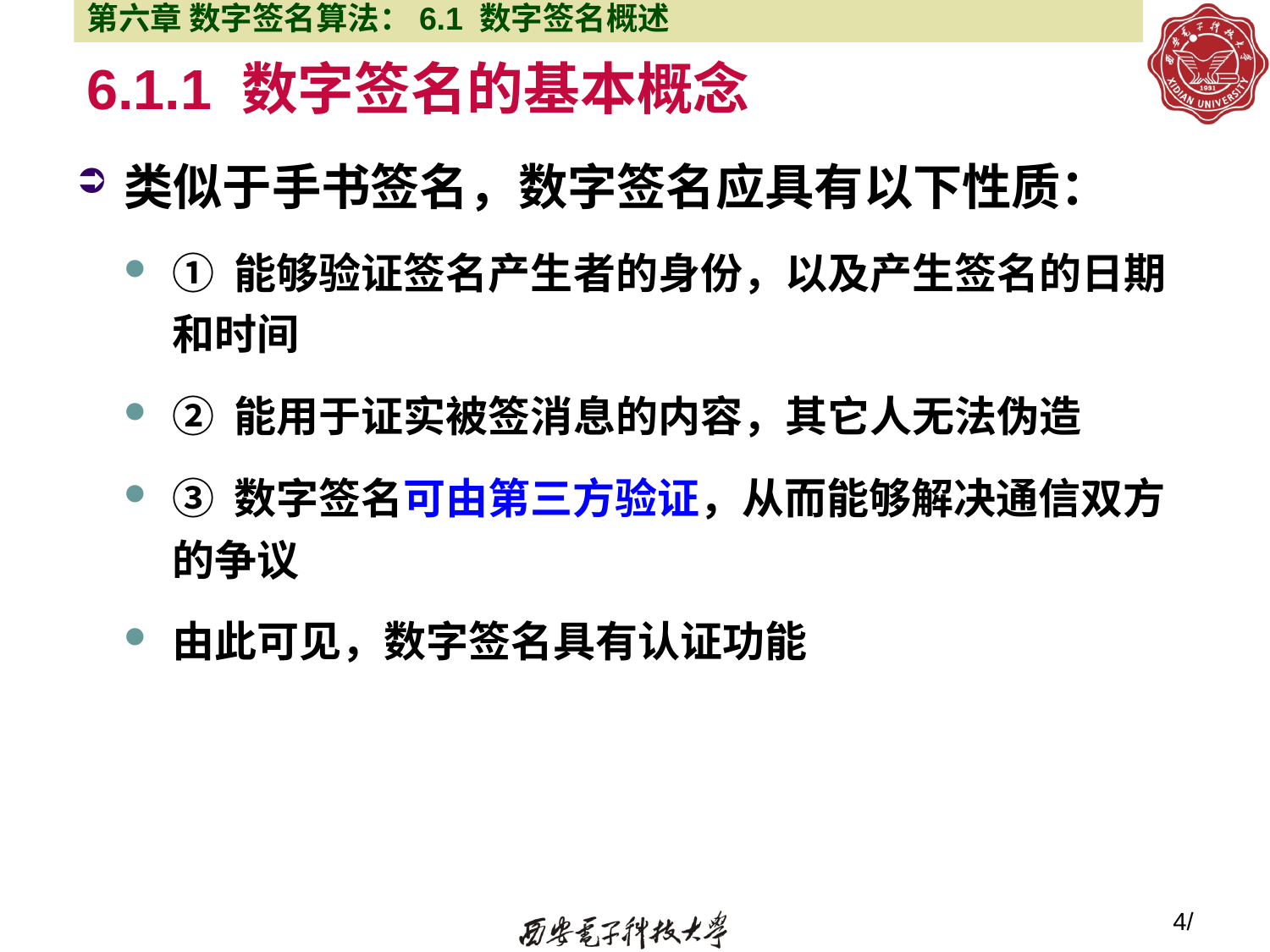

第六章 数字签名算法：6.1 数字签名概述
# 6.1.1 数字签名的基本概念
类似于手书签名，数字签名应具有以下性质：
① 能够验证签名产生者的身份，以及产生签名的日期和时间
② 能用于证实被签消息的内容，其它人无法伪造
③ 数字签名可由第三方验证，从而能够解决通信双方的争议
由此可见，数字签名具有认证功能
4/